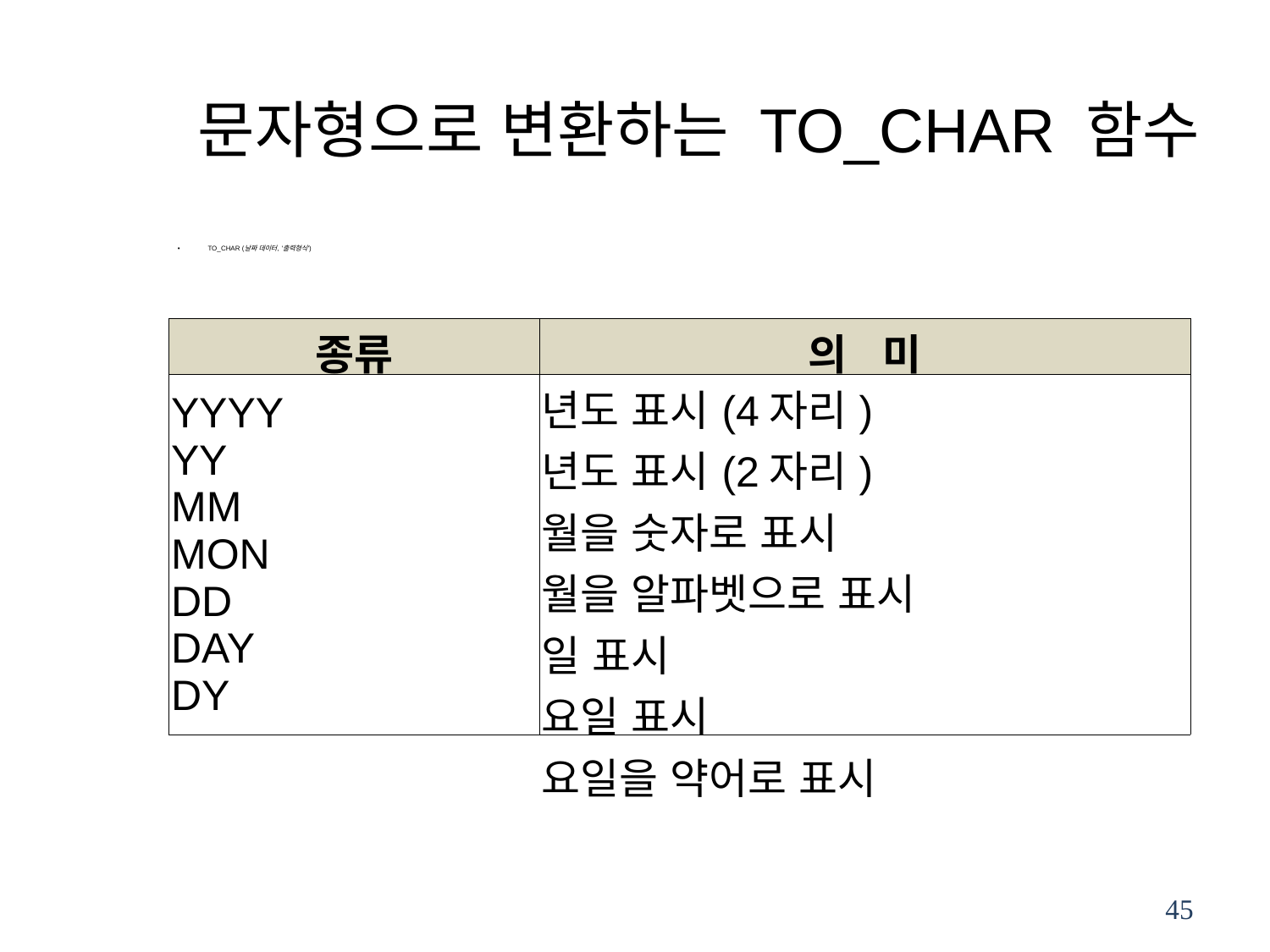

# 문자형으로 변환하는 TO_CHAR 함수

TO_CHAR (날짜 데이터, '출력형식')

| 종류 | 의 미 |
| --- | --- |
| YYYY YY MM MON DD DAY DY | 년도 표시(4자리) 년도 표시(2자리) 월을 숫자로 표시 월을 알파벳으로 표시 일 표시 요일 표시 요일을 약어로 표시 |
45